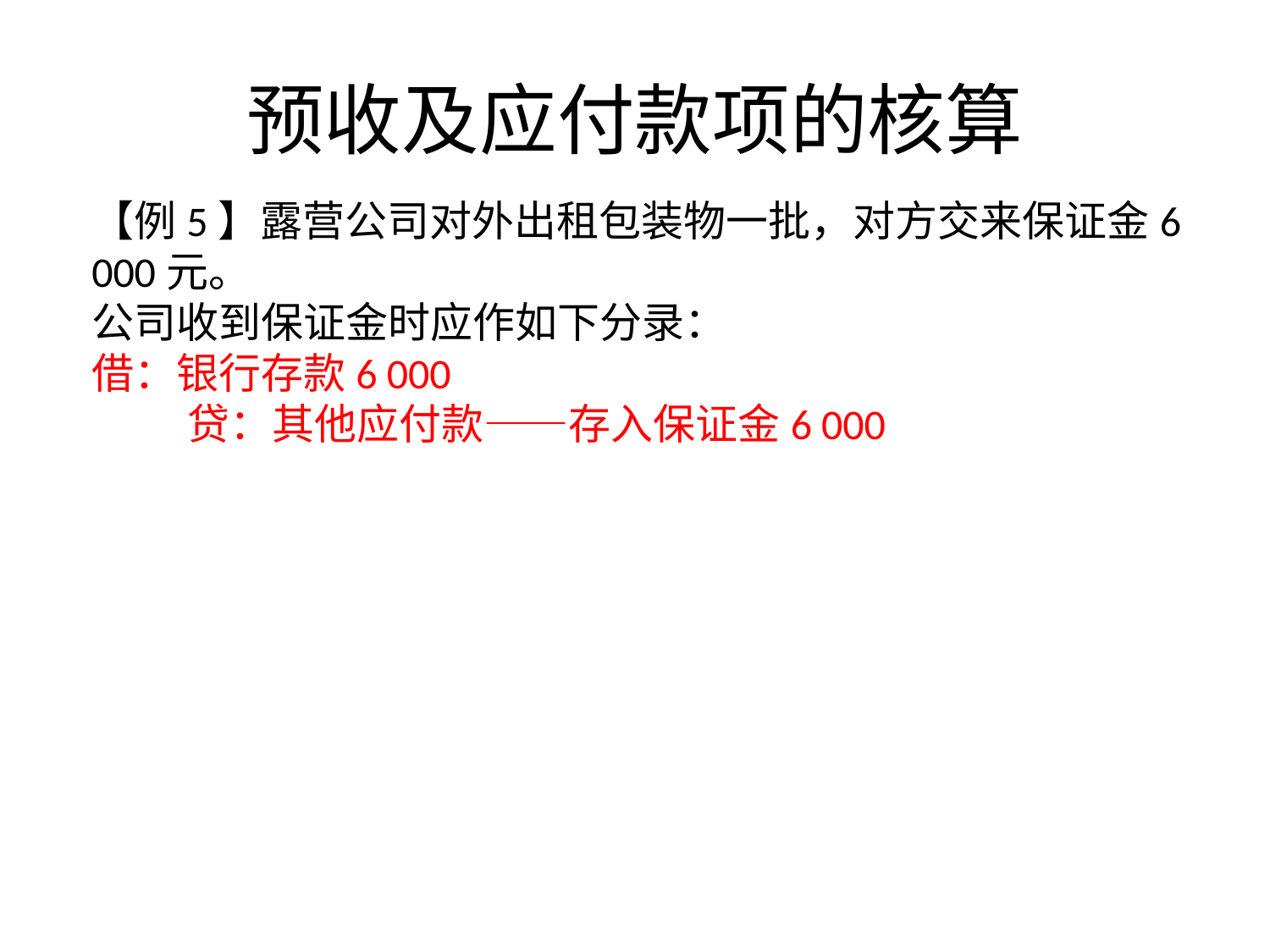

# 预收及应付款项的核算
【例5】露营公司对外出租包装物一批，对方交来保证金6 000元。
公司收到保证金时应作如下分录：
借：银行存款6 000
         贷：其他应付款——存入保证金6 000